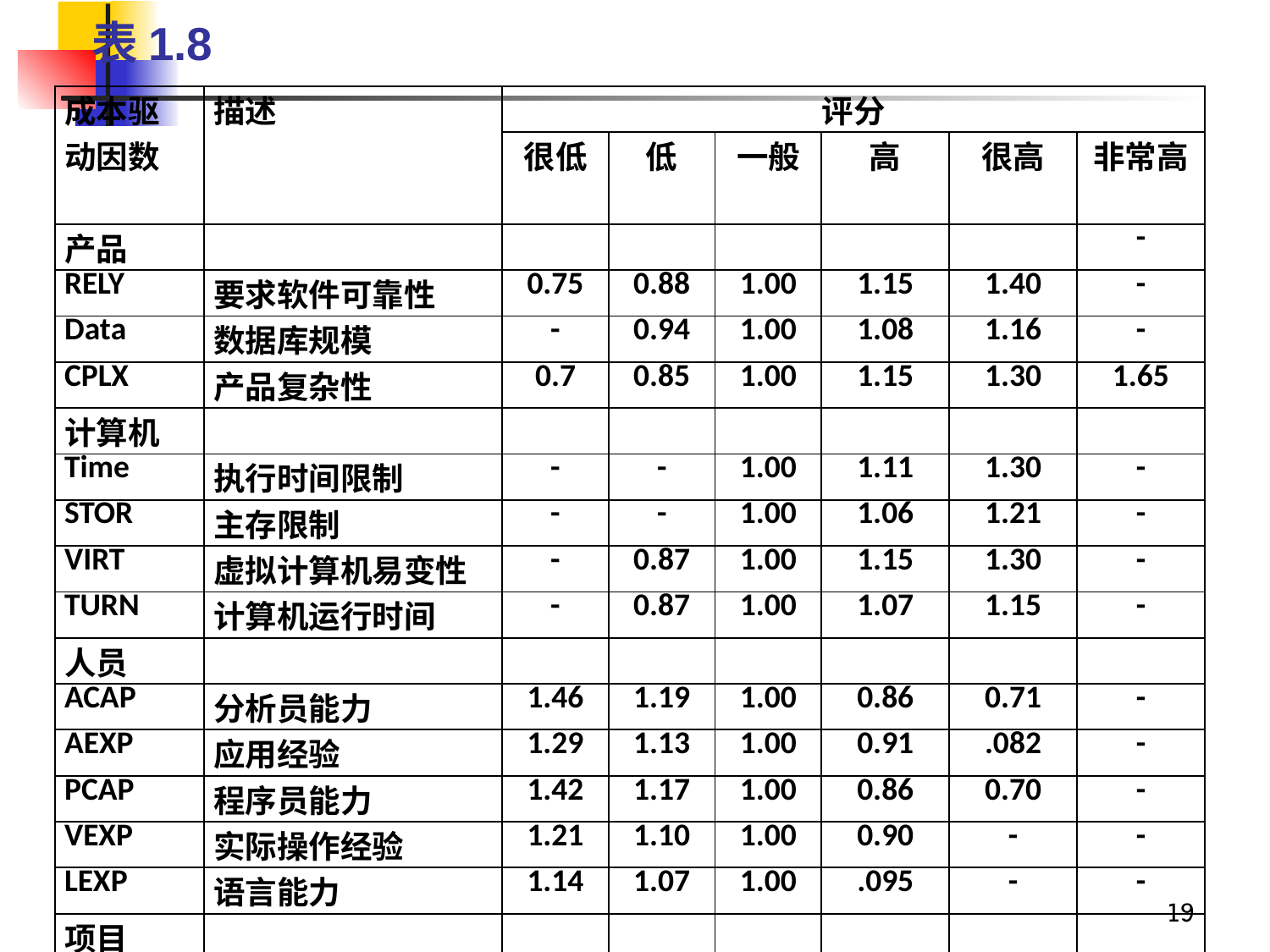

# 表1.8
| 成本驱 动因数 | 描述 | 评分 |  |  |  |  |  |
| --- | --- | --- | --- | --- | --- | --- | --- |
|  |  | 很低 | 低 | 一般 | 高 | 很高 | 非常高 |
| 产品 |  |  |  |  |  |  | - |
| RELY | 要求软件可靠性 | 0.75 | 0.88 | 1.00 | 1.15 | 1.40 | - |
| Data | 数据库规模 | - | 0.94 | 1.00 | 1.08 | 1.16 | - |
| CPLX | 产品复杂性 | 0.7 | 0.85 | 1.00 | 1.15 | 1.30 | 1.65 |
| 计算机 |  |  |  |  |  |  |  |
| Time | 执行时间限制 | - | - | 1.00 | 1.11 | 1.30 | - |
| STOR | 主存限制 | - | - | 1.00 | 1.06 | 1.21 | - |
| VIRT | 虚拟计算机易变性 | - | 0.87 | 1.00 | 1.15 | 1.30 | - |
| TURN | 计算机运行时间 | - | 0.87 | 1.00 | 1.07 | 1.15 | - |
| 人员 |  |  |  |  |  |  |  |
| ACAP | 分析员能力 | 1.46 | 1.19 | 1.00 | 0.86 | 0.71 | - |
| AEXP | 应用经验 | 1.29 | 1.13 | 1.00 | 0.91 | .082 | - |
| PCAP | 程序员能力 | 1.42 | 1.17 | 1.00 | 0.86 | 0.70 | - |
| VEXP | 实际操作经验 | 1.21 | 1.10 | 1.00 | 0.90 | - | - |
| LEXP | 语言能力 | 1.14 | 1.07 | 1.00 | .095 | - | - |
| 项目 |  |  |  |  |  |  |  |
| MODP | 现代编程经验 | 1.24 | 1.10 | 1.00 | 0.91 | 0.82 | - |
| TOOL | 软件工具 | 1.24 | 1.10 | 1.00 | 0.91 | 0.83 | - |
| SCED | 开发时间表 | 1.23 | 1.08 | 1.00 | 1.04 | 1.10 | - |

19